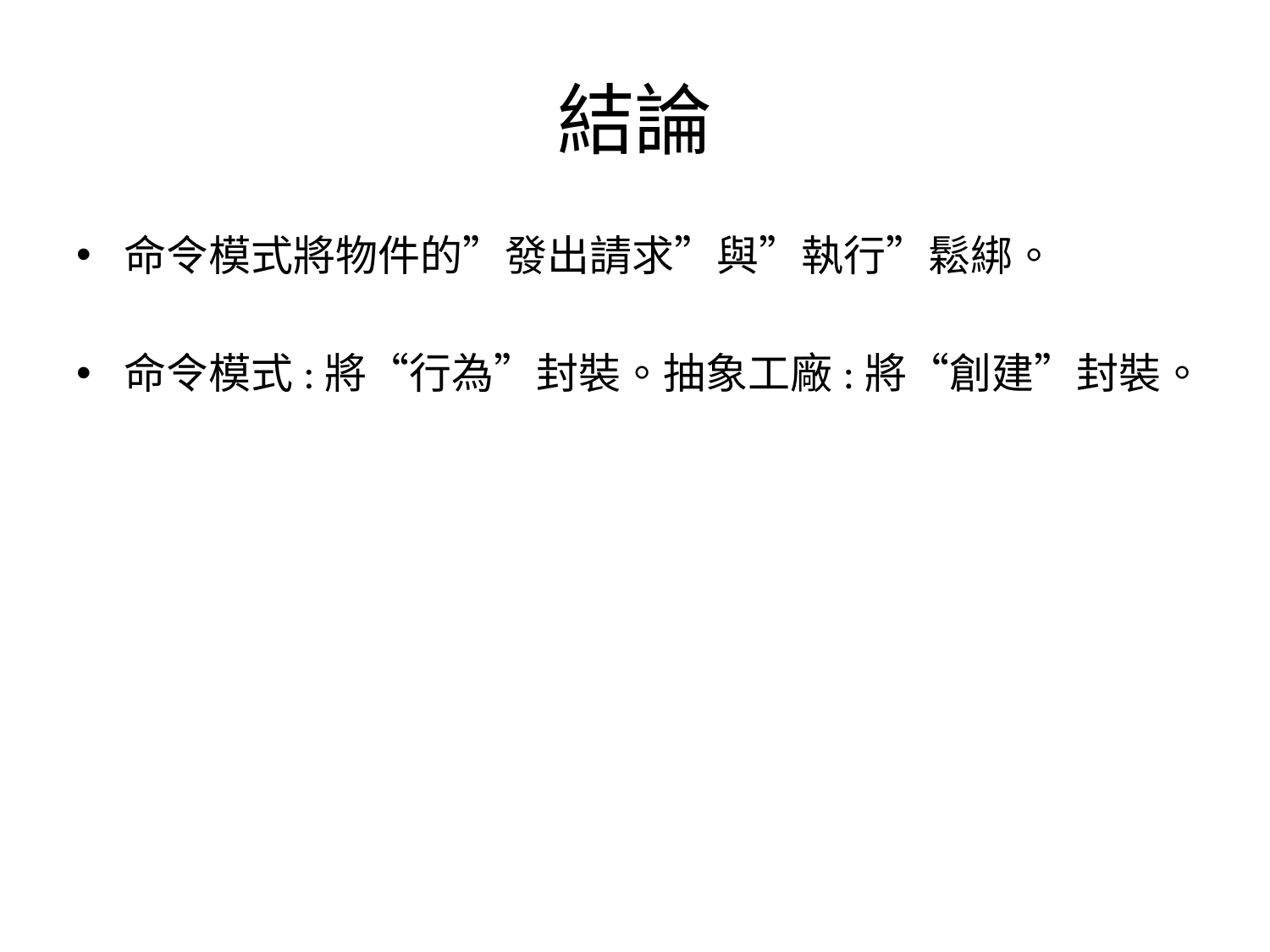

# 結論
命令模式將物件的”發出請求”與”執行”鬆綁。

命令模式:將“行為”封裝。抽象工廠:將“創建”封裝。